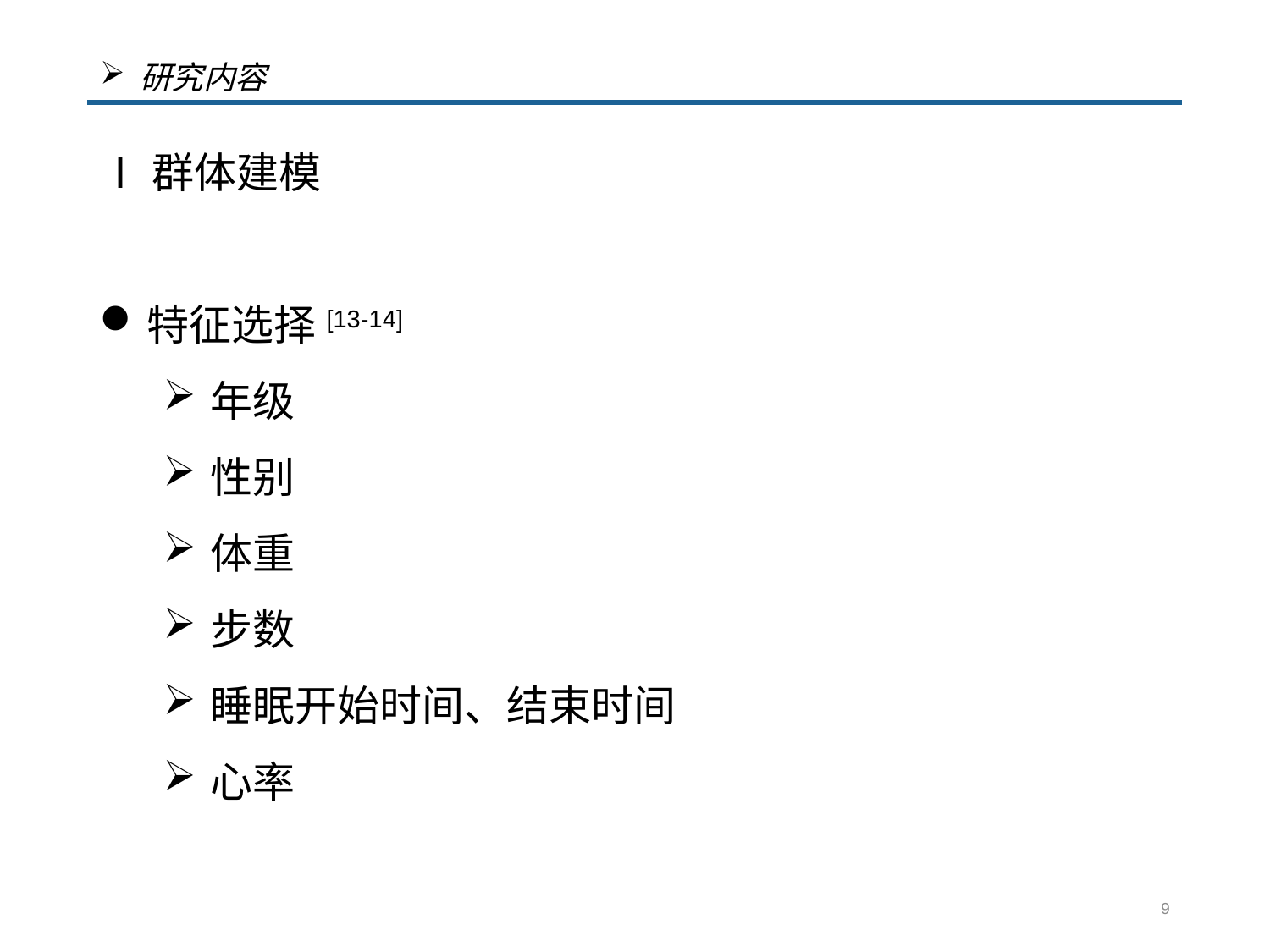

研究内容
Ⅰ群体建模

特征选择[13-14]
年级
性别
体重
步数
睡眠开始时间、结束时间
心率

9